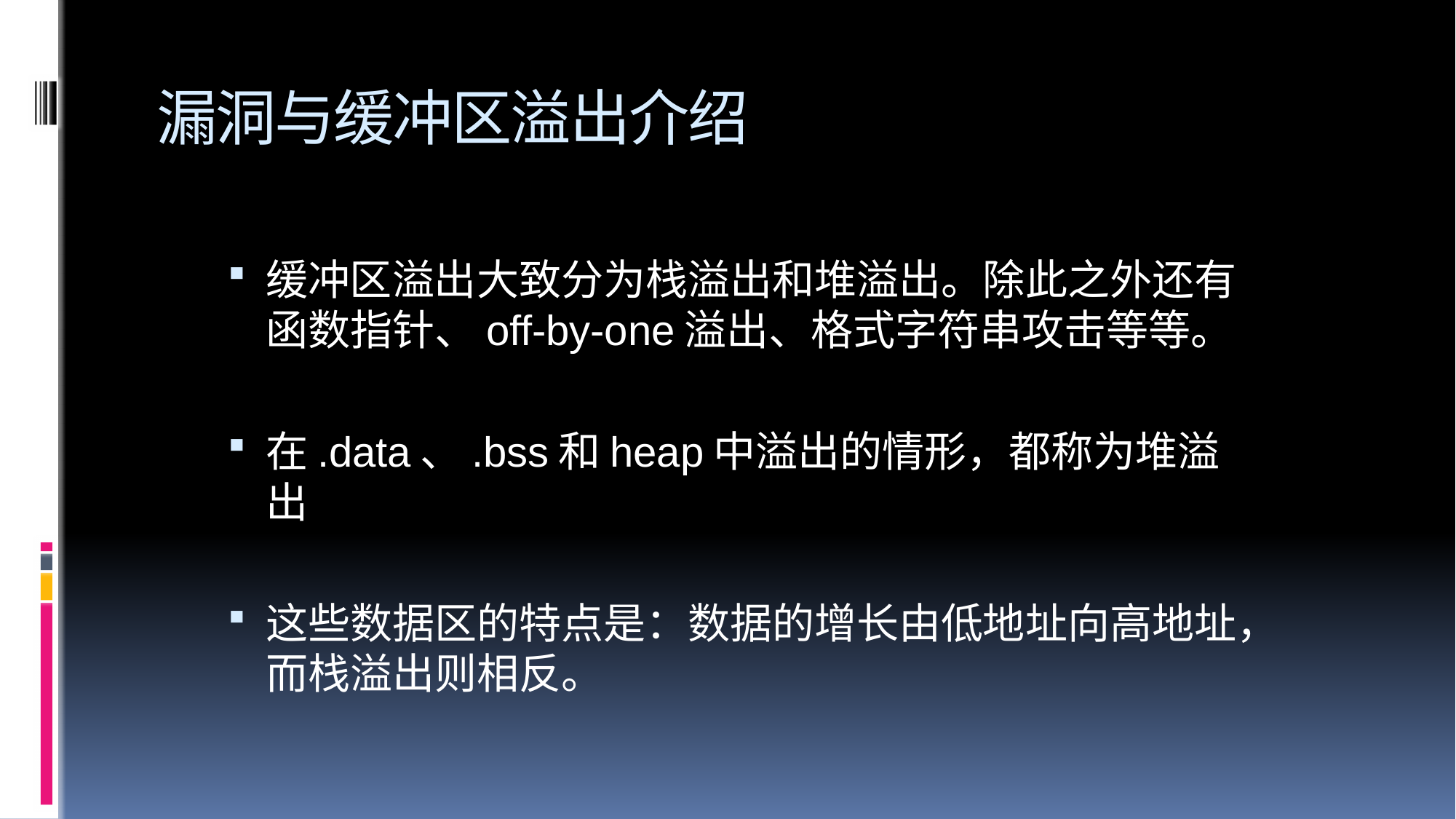

# 漏洞与缓冲区溢出介绍
缓冲区溢出大致分为栈溢出和堆溢出。除此之外还有函数指针、off-by-one溢出、格式字符串攻击等等。

在.data、.bss和heap中溢出的情形，都称为堆溢出

这些数据区的特点是：数据的增长由低地址向高地址，而栈溢出则相反。